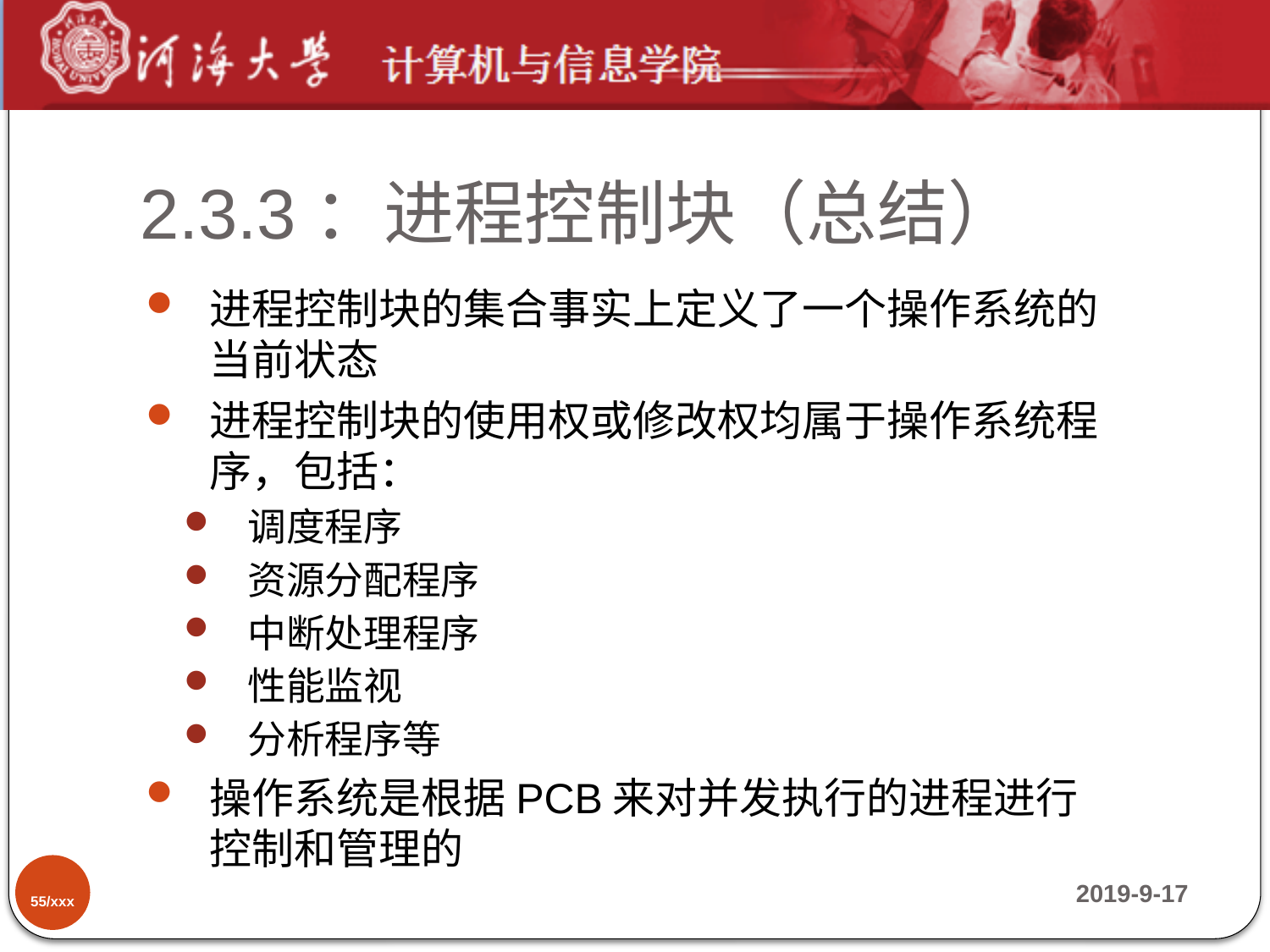

# 2.3.3：进程控制块（总结）
进程控制块的集合事实上定义了一个操作系统的当前状态
进程控制块的使用权或修改权均属于操作系统程序，包括：
调度程序
资源分配程序
中断处理程序
性能监视
分析程序等
操作系统是根据PCB来对并发执行的进程进行控制和管理的

55/xxx
2019-9-17